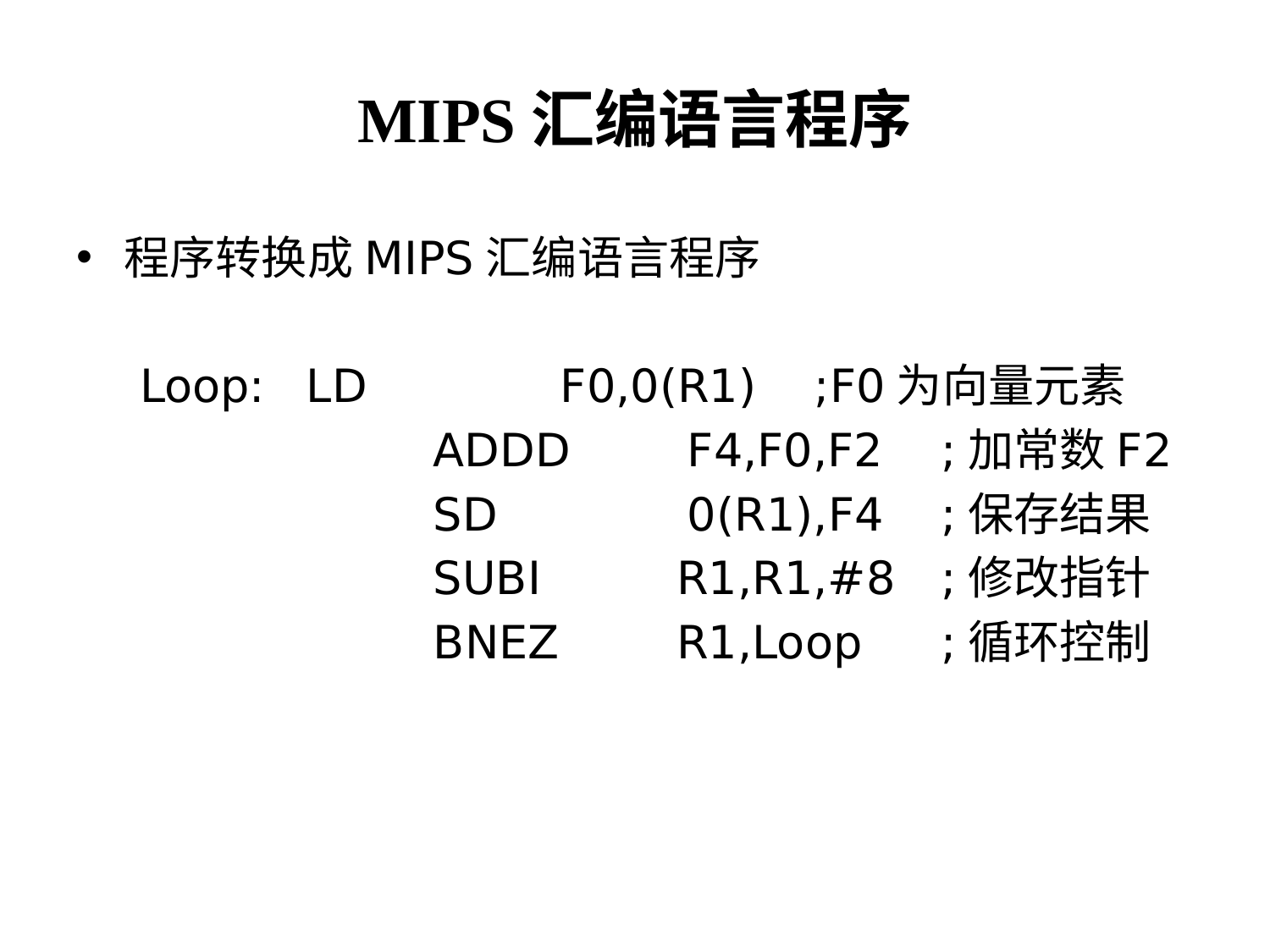

MIPS汇编语言程序
程序转换成MIPS汇编语言程序

Loop:	LD		F0,0(R1)	;F0为向量元素
			ADDD	F4,F0,F2	;加常数F2
			SD		0(R1),F4	;保存结果
			SUBI	        R1,R1,#8	;修改指针
			BNEZ	        R1,Loop	;循环控制